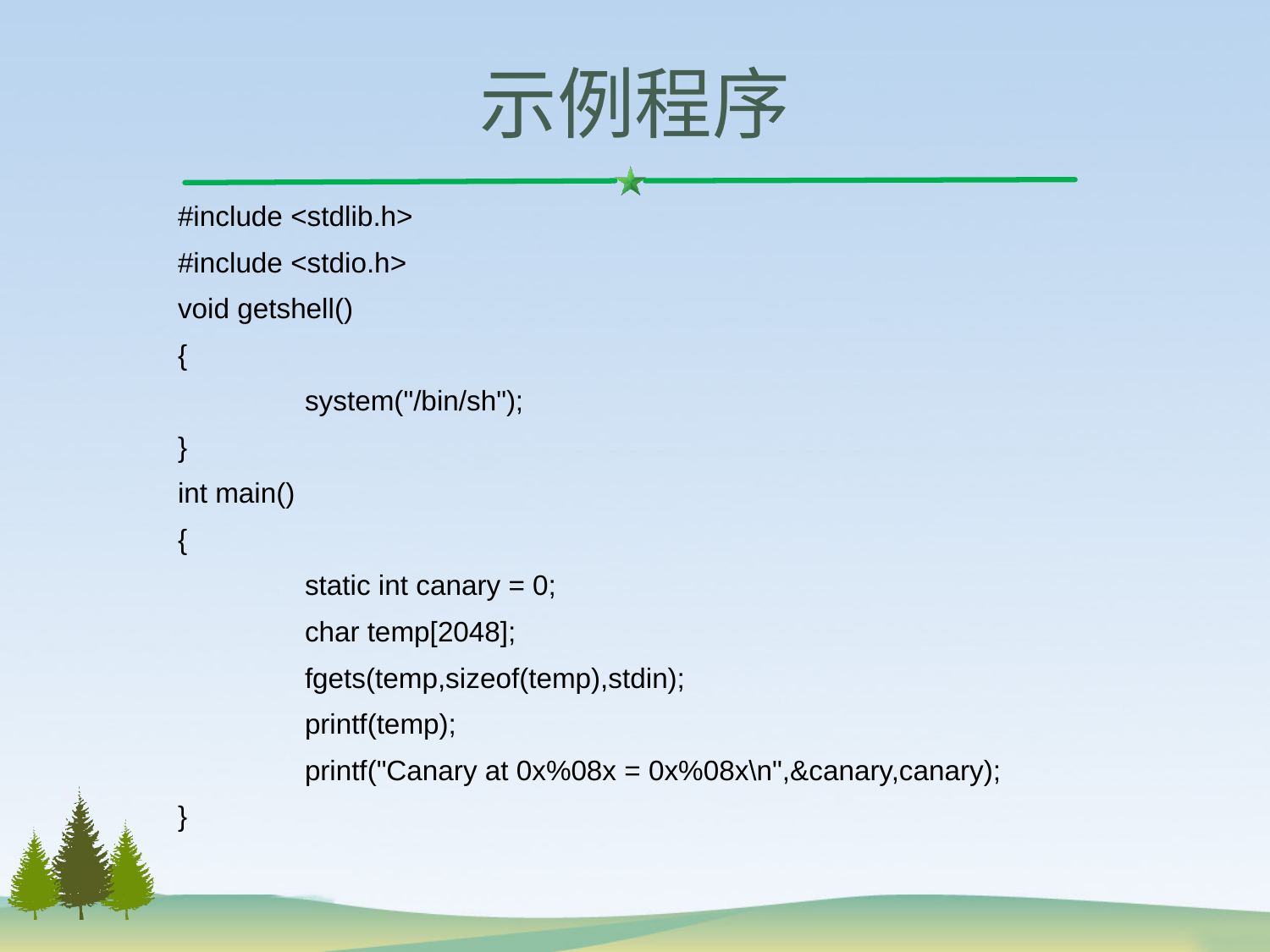

# 示例程序
#include <stdlib.h>
#include <stdio.h>
void getshell()
{
	system("/bin/sh");
}
int main()
{
	static int canary = 0;
	char temp[2048];
	fgets(temp,sizeof(temp),stdin);
	printf(temp);
	printf("Canary at 0x%08x = 0x%08x\n",&canary,canary);
}
9